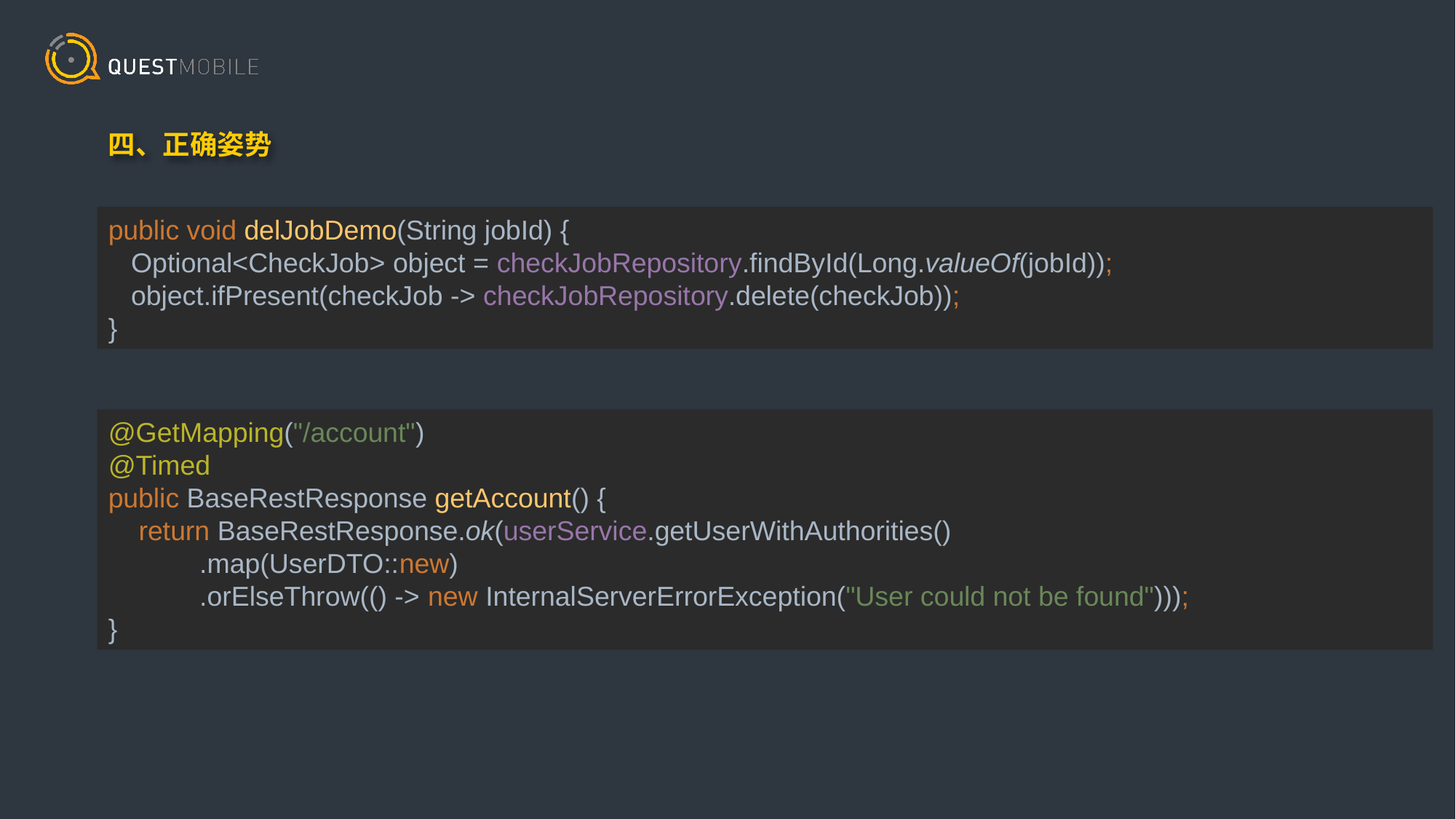

四、正确姿势

public void delJobDemo(String jobId) {
   Optional<CheckJob> object = checkJobRepository.findById(Long.valueOf(jobId));
   object.ifPresent(checkJob -> checkJobRepository.delete(checkJob));
}
@GetMapping("/account")
@Timed
public BaseRestResponse getAccount() {
    return BaseRestResponse.ok(userService.getUserWithAuthorities()
            .map(UserDTO::new)
            .orElseThrow(() -> new InternalServerErrorException("User could not be found")));
}